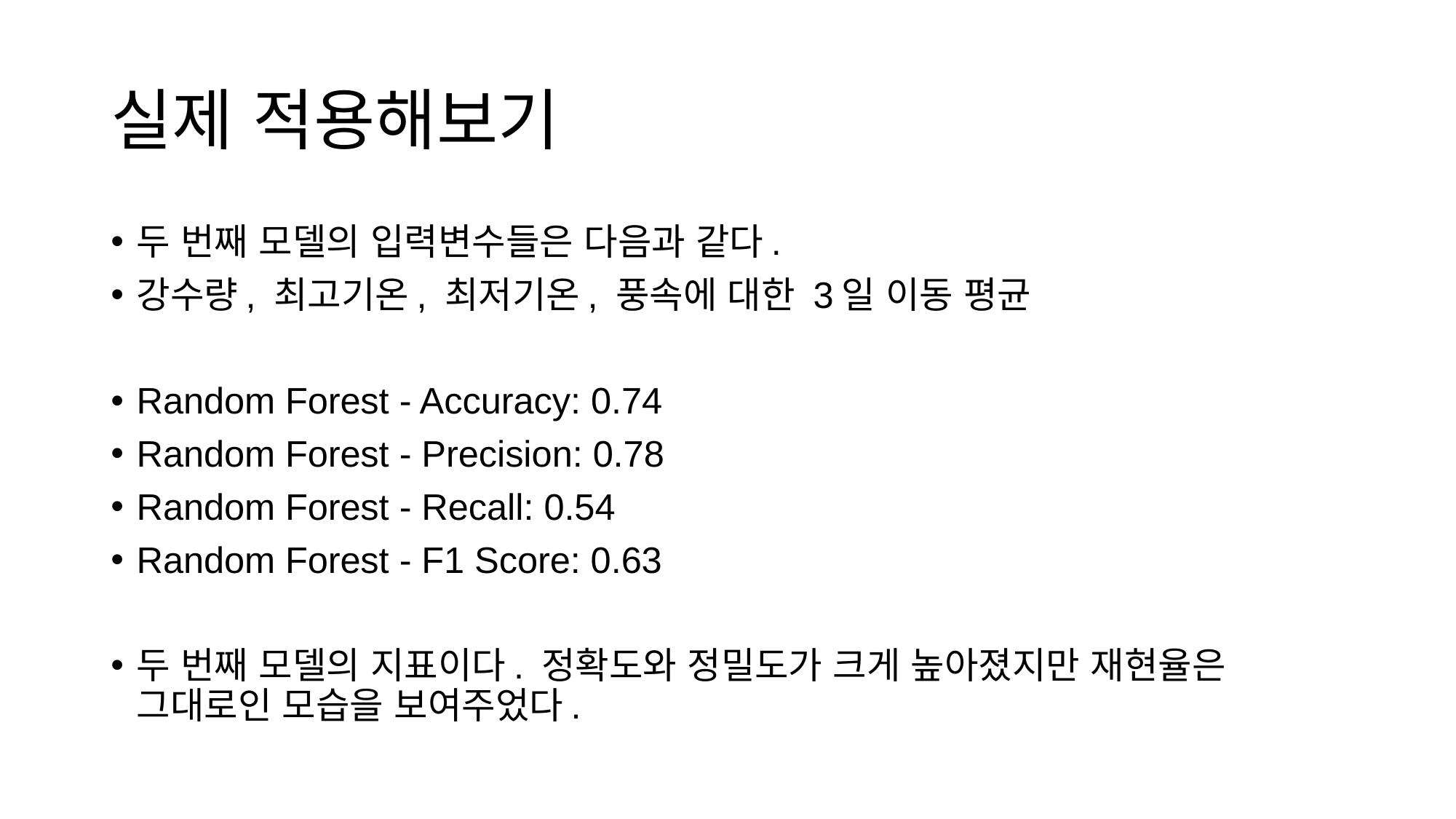

# 실제 적용해보기
두 번째 모델의 입력변수들은 다음과 같다.
강수량, 최고기온, 최저기온, 풍속에 대한 3일 이동 평균

Random Forest - Accuracy: 0.74
Random Forest - Precision: 0.78
Random Forest - Recall: 0.54
Random Forest - F1 Score: 0.63

두 번째 모델의 지표이다. 정확도와 정밀도가 크게 높아졌지만 재현율은 그대로인 모습을 보여주었다.